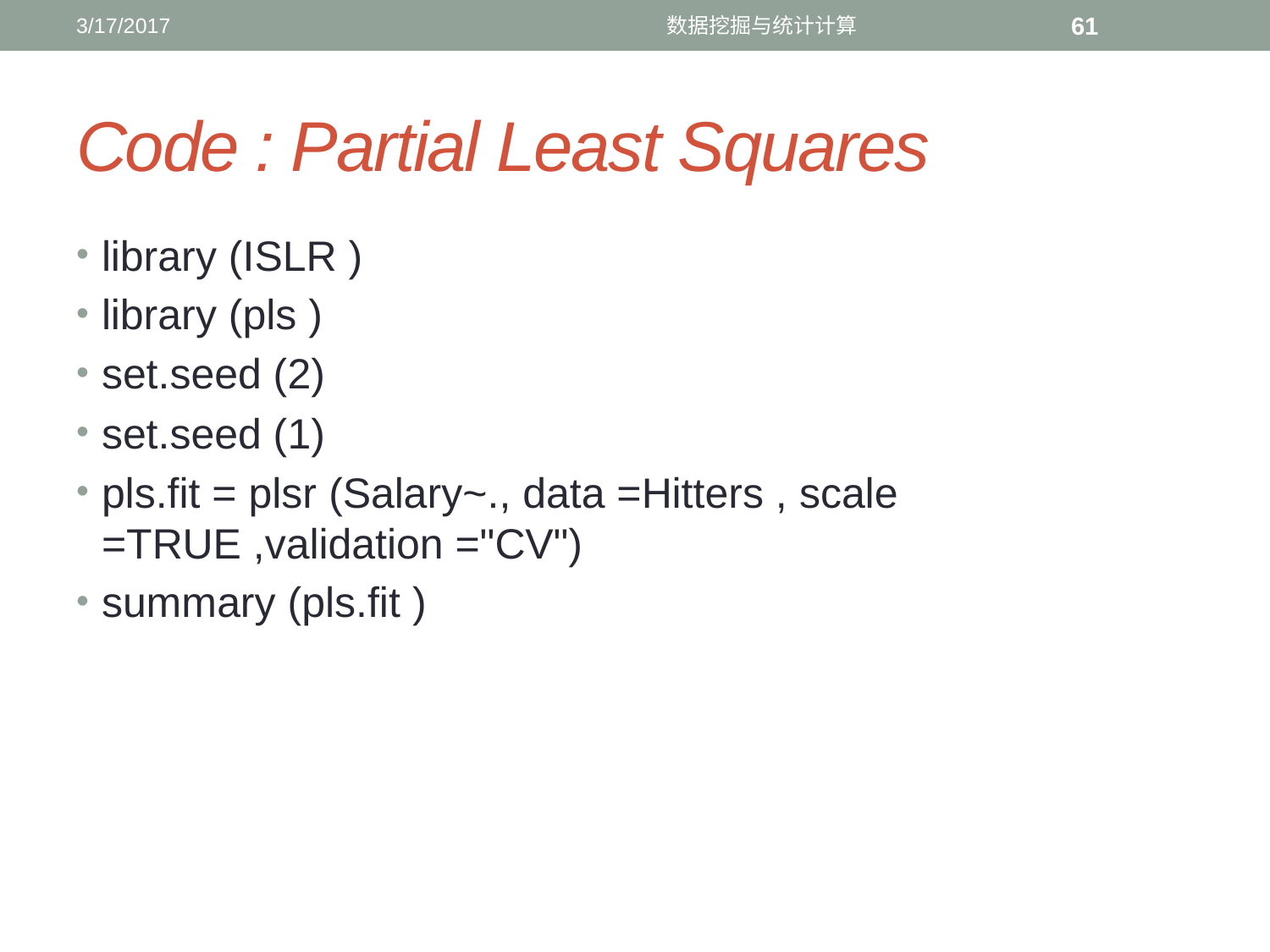

3/17/2017
数据挖掘与统计计算
61
# Code : Partial Least Squares
library (ISLR )
library (pls )
set.seed (2)
set.seed (1)
pls.fit = plsr (Salary~., data =Hitters , scale =TRUE ,validation ="CV")
summary (pls.fit )